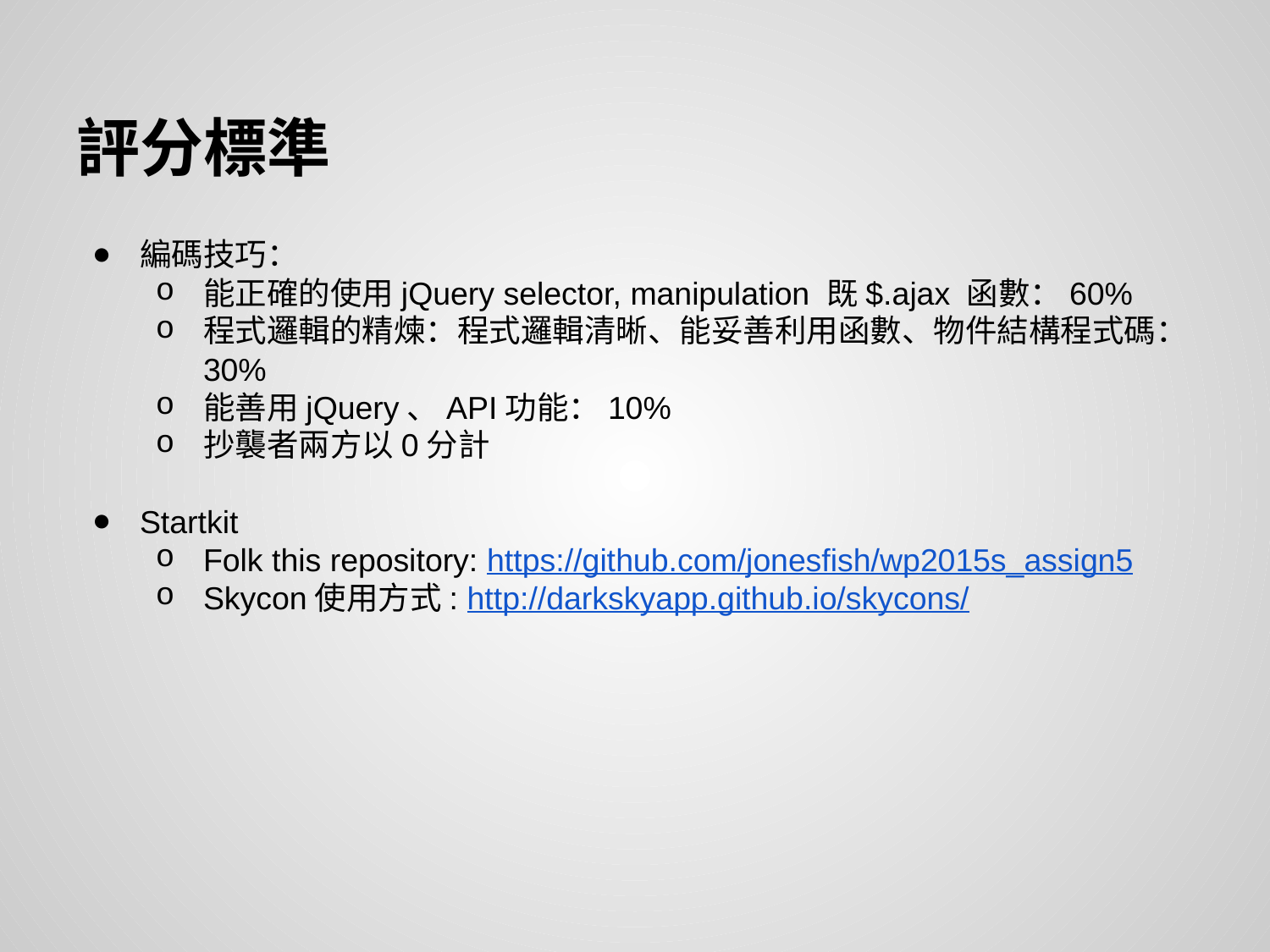

# 評分標準
編碼技巧：
能正確的使用jQuery selector, manipulation 既$.ajax 函數：60%
程式邏輯的精煉：程式邏輯清晰、能妥善利用函數、物件結構程式碼：30%
能善用jQuery、API功能：10%
抄襲者兩方以0分計

Startkit
Folk this repository: https://github.com/jonesfish/wp2015s_assign5
Skycon使用方式: http://darkskyapp.github.io/skycons/